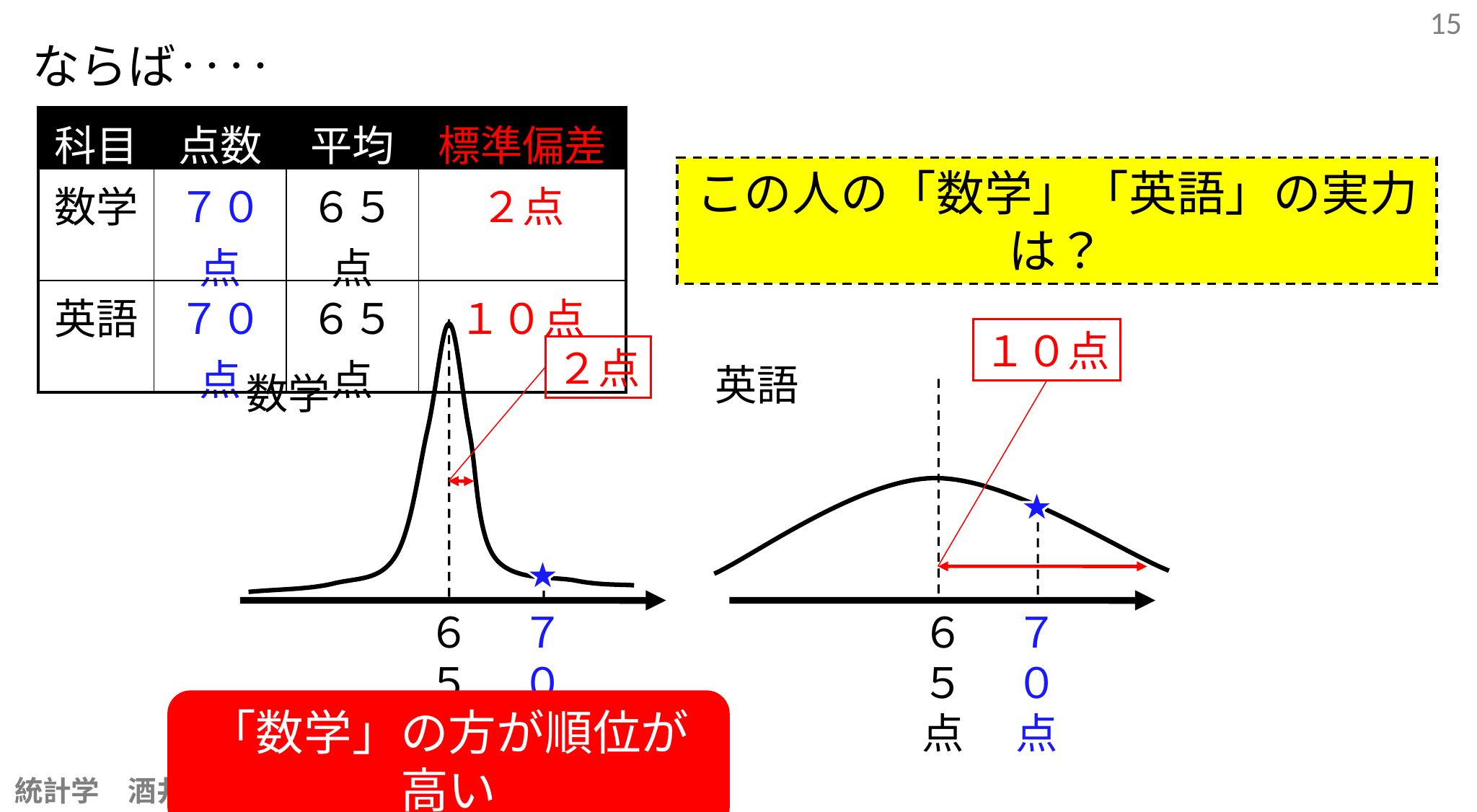

15
ならば‥‥
| 科目 | 点数 | 平均 | 標準偏差 |
| --- | --- | --- | --- |
| 数学 | ７０点 | ６５点 | ２点 |
| 英語 | ７０点 | ６５点 | １０点 |
この人の「数学」「英語」の実力は？

１０点

２点

英語
数学

７０
点

７０
点

６５
点

６５
点
「数学」の方が順位が高い
統計学　酒井辰也